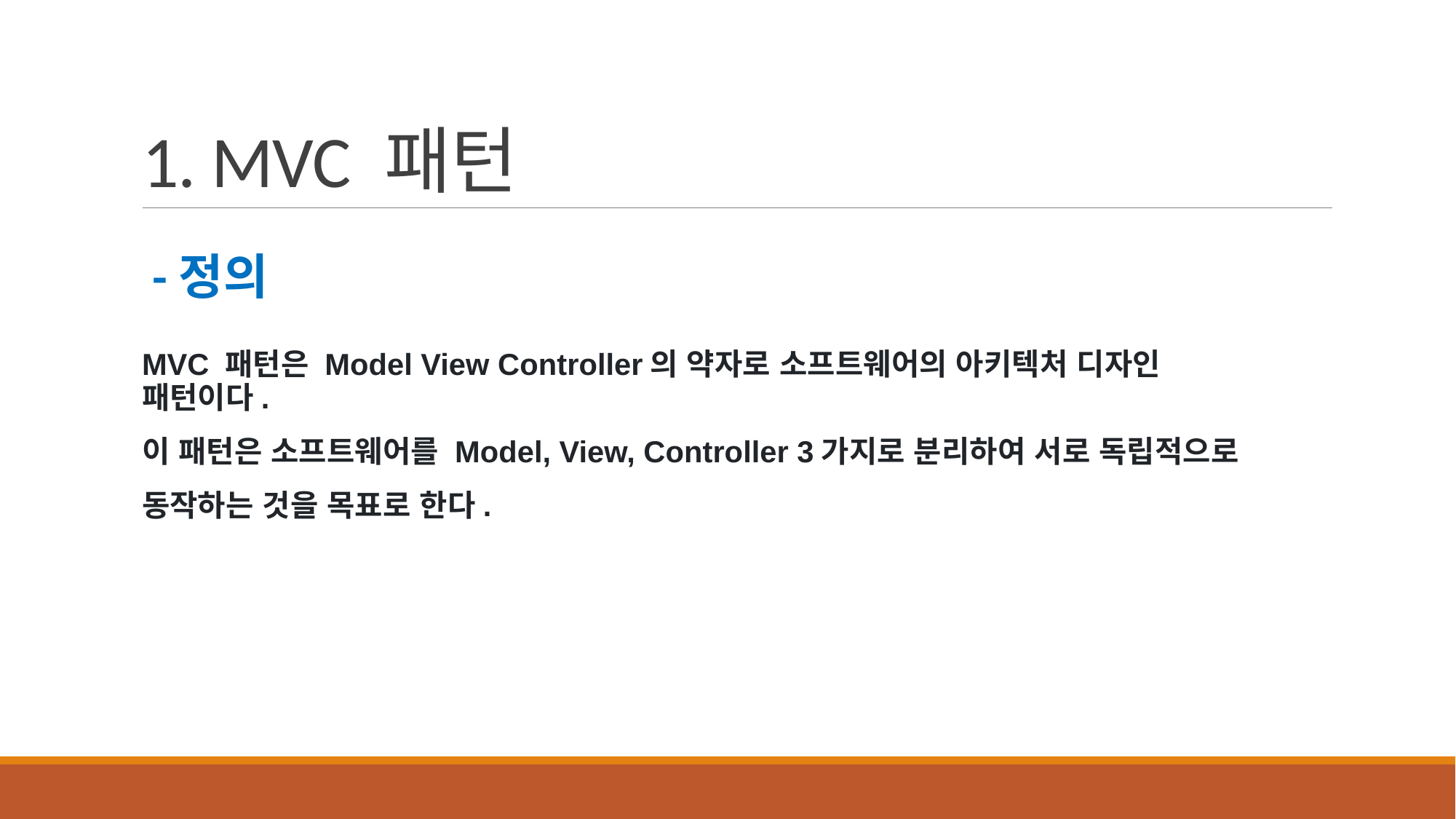

# 1. MVC 패턴
-정의
MVC 패턴은 Model View Controller의 약자로 소프트웨어의 아키텍처 디자인 패턴이다.
이 패턴은 소프트웨어를 Model, View, Controller 3가지로 분리하여 서로 독립적으로
동작하는 것을 목표로 한다.